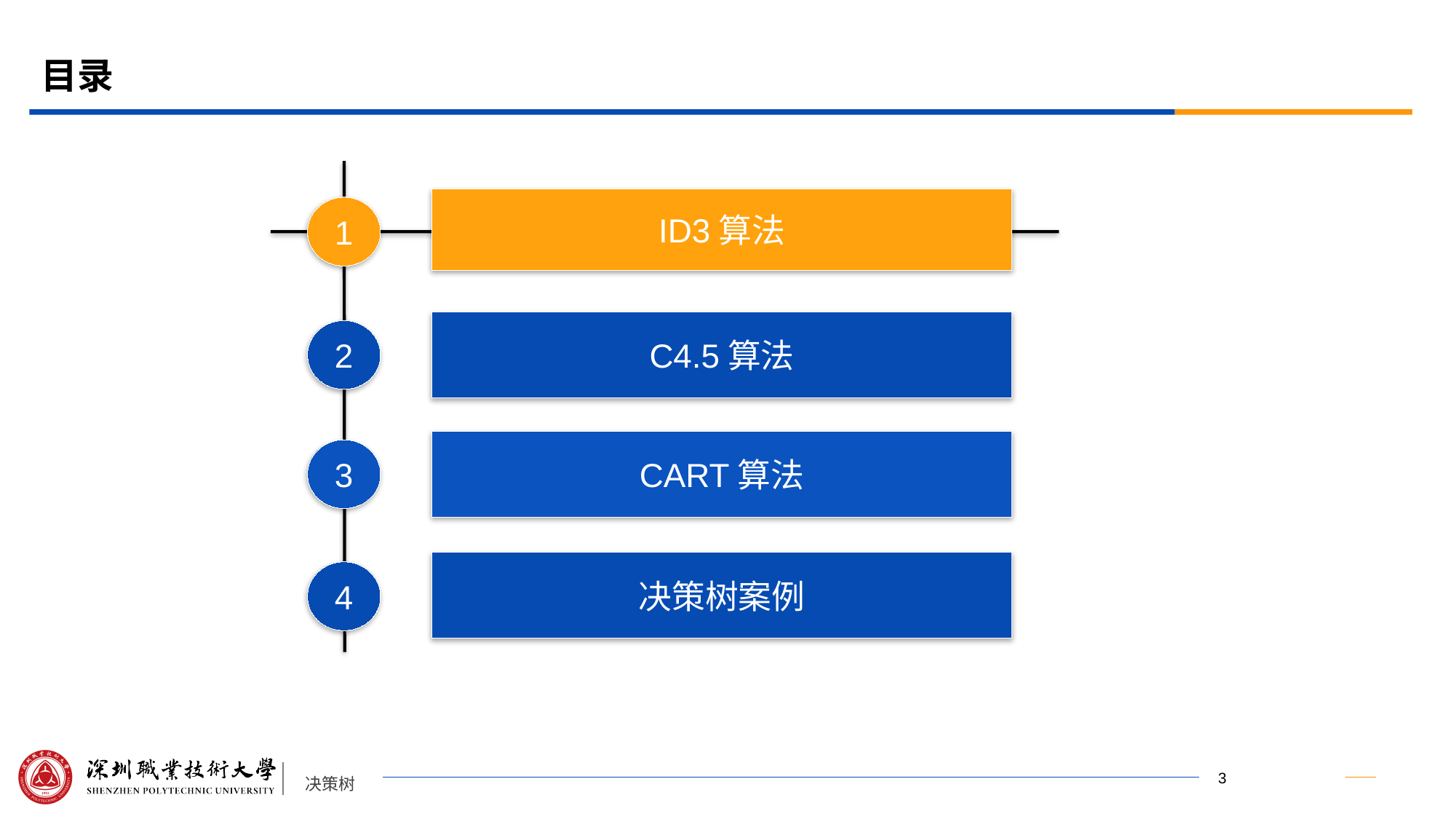

# 目录
ID3算法
1

C4.5算法
2
CART算法
3
决策树案例
4